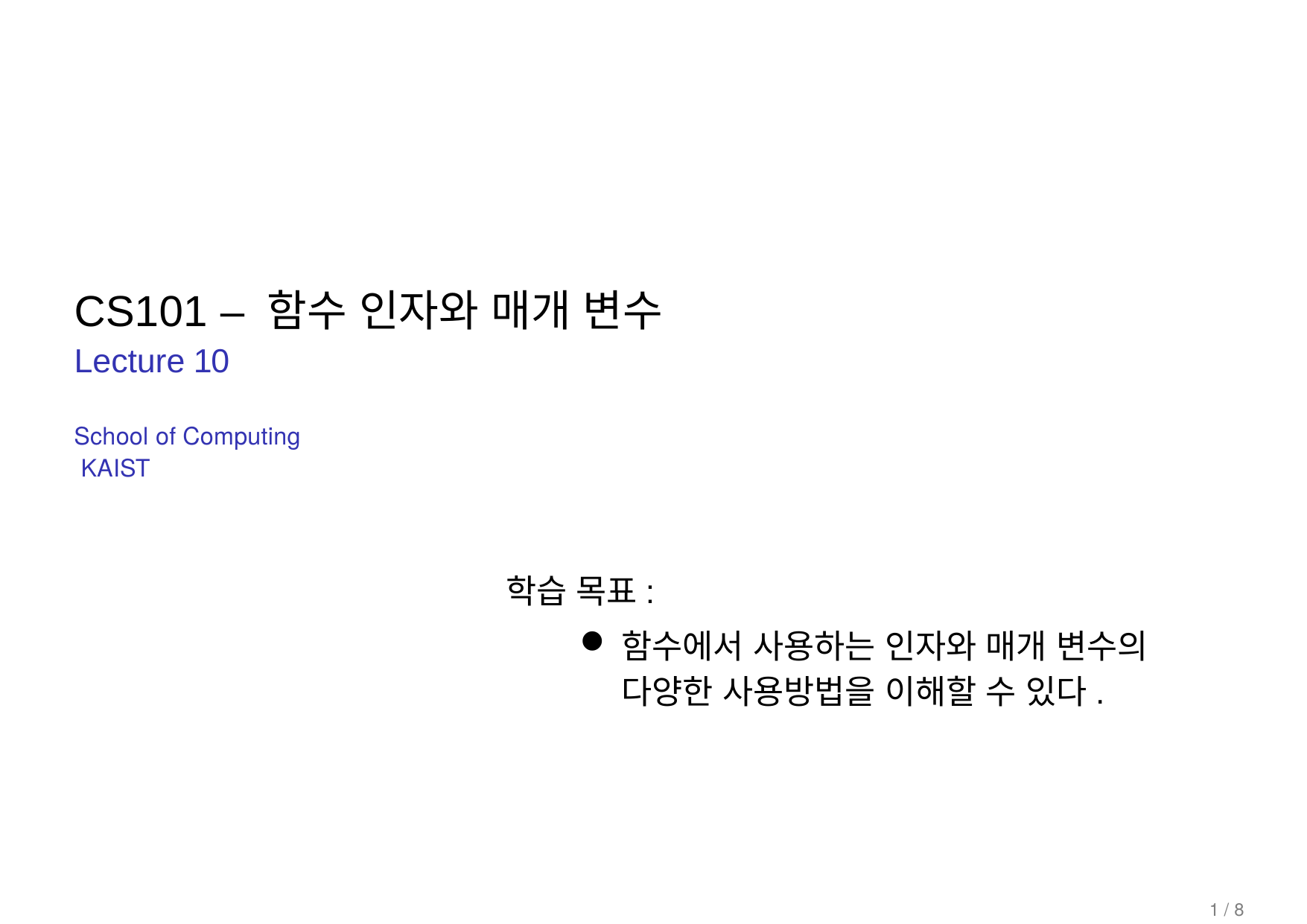

# CS101 – 함수 인자와 매개 변수
Lecture 10
School of Computing  KAIST
학습 목표:
함수에서 사용하는 인자와 매개 변수의 다양한 사용방법을 이해할 수 있다.

1 / 8